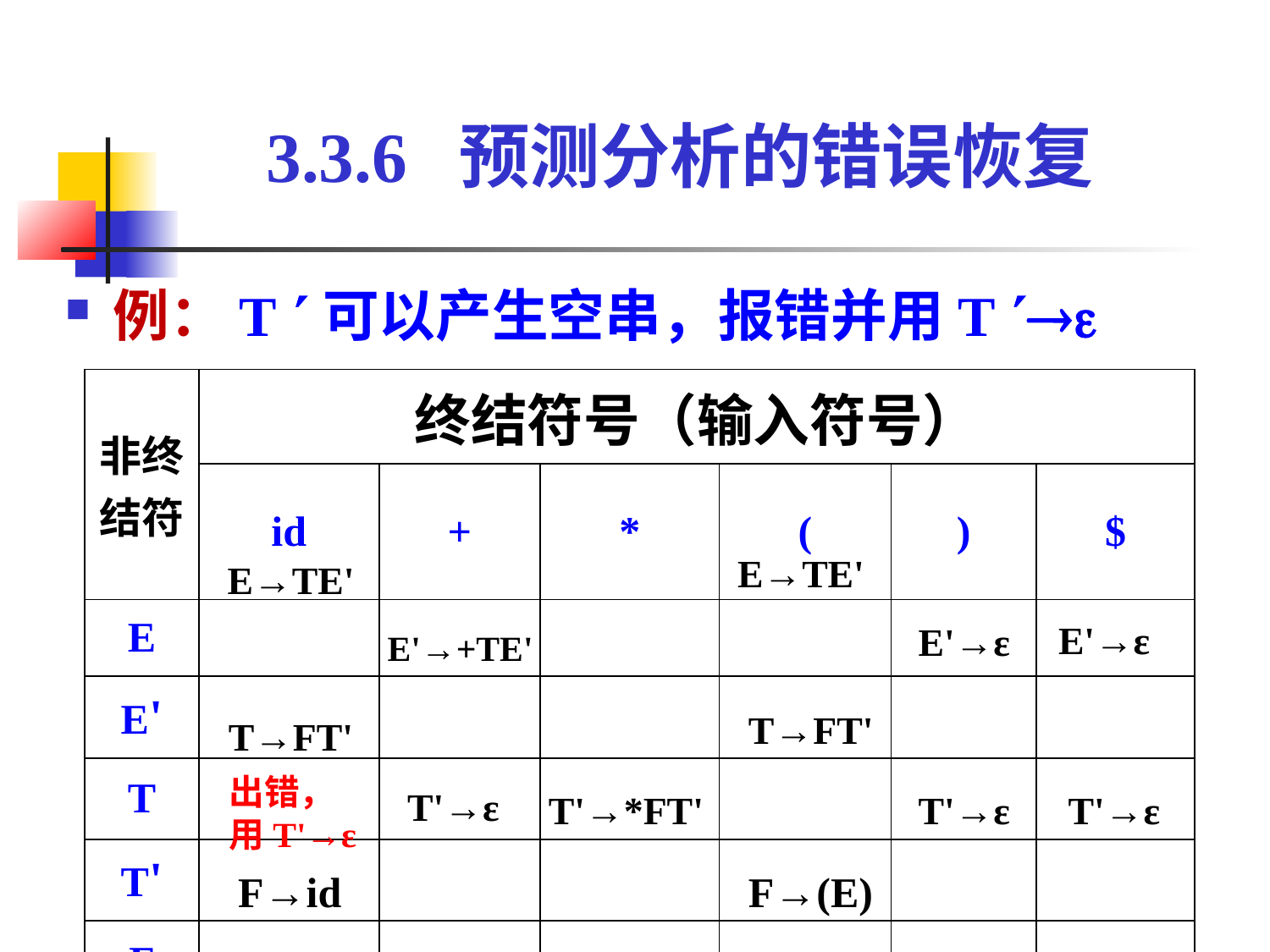

3.3.6  预测分析的错误恢复
例：T ′可以产生空串，报错并用T ′→ε

| 非终结符 | 终结符号（输入符号） |  |  |  |  |  |
| --- | --- | --- | --- | --- | --- | --- |
|  | id | + | \* | ( | ) | $ |
| E |  |  |  |  |  |  |
| E' |  |  |  |  |  |  |
| T |  |  |  |  |  |  |
| T' |  |  |  |  |  |  |
| F |  |  |  |  |  |  |
E→TE'
E→TE'
E'→ε
E'→ε
E'→+TE'
T→FT'
T→FT'
出错，
用T'→ε

T'→ε
T'→*FT'
T'→ε
T'→ε
F→id
F→(E)